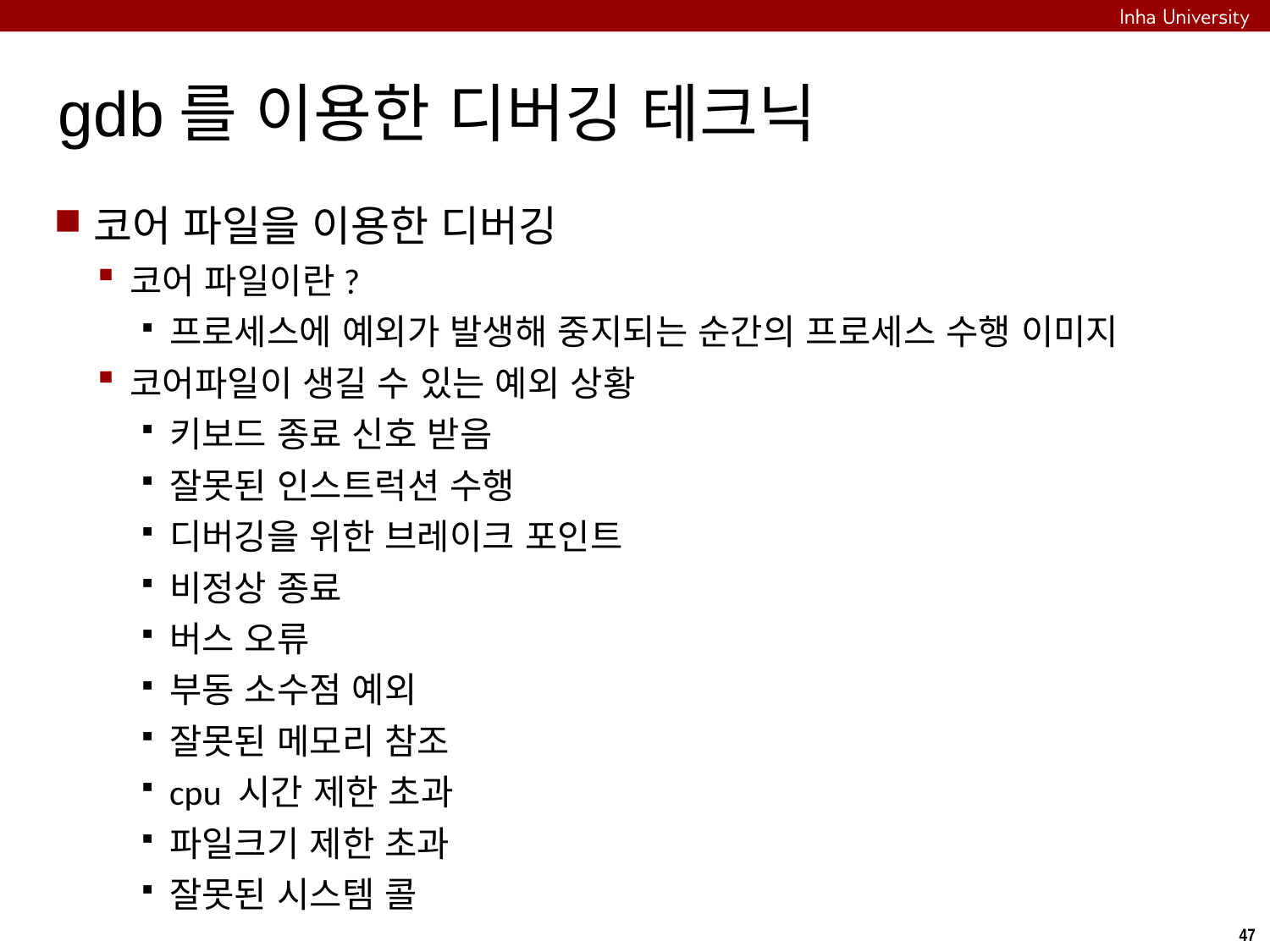

Inha University
# gdb를 이용한 디버깅 테크닉
코어 파일을 이용한 디버깅
코어 파일이란?
프로세스에 예외가 발생해 중지되는 순간의 프로세스 수행 이미지
코어파일이 생길 수 있는 예외 상황
키보드 종료 신호 받음
잘못된 인스트럭션 수행
디버깅을 위한 브레이크 포인트
비정상 종료
버스 오류
부동 소수점 예외
잘못된 메모리 참조
cpu 시간 제한 초과
파일크기 제한 초과
잘못된 시스템 콜